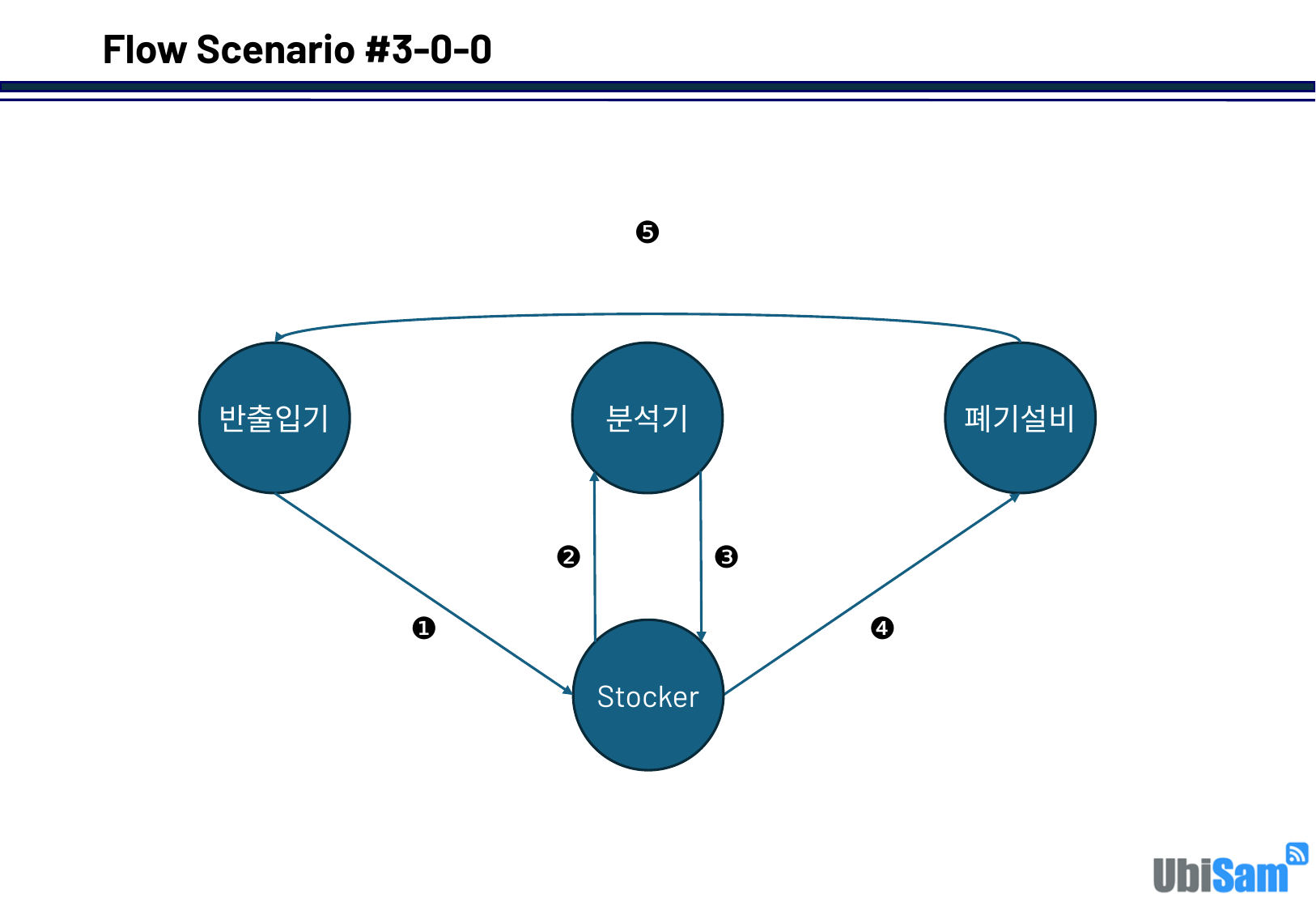

# Flow Scenario #3-0-0
❺
반출입기
분석기
폐기설비
❷
❸
❶
❹
Stocker